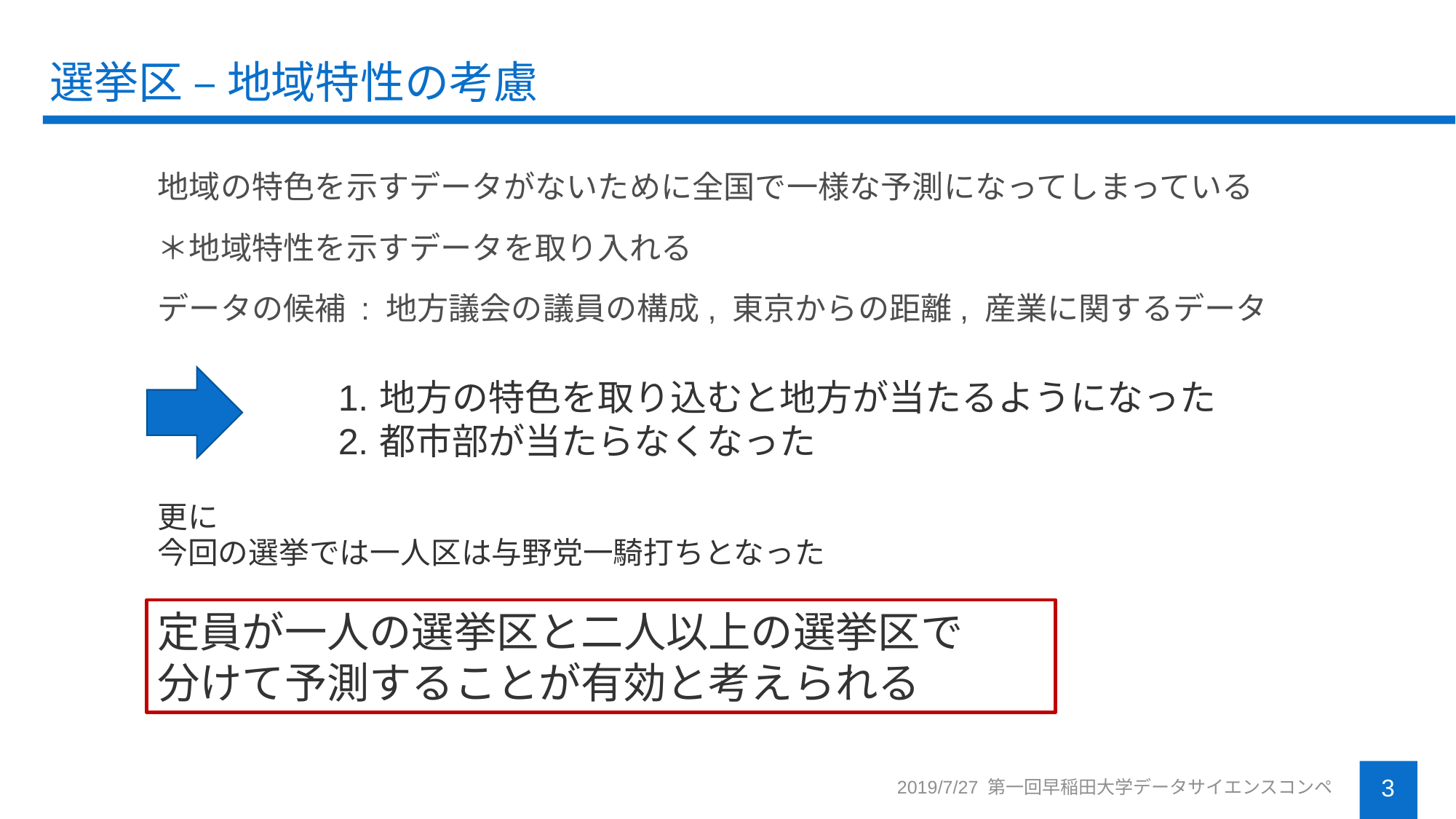

# 選挙区 – 地域特性の考慮
地域の特色を示すデータがないために全国で一様な予測になってしまっている
＊地域特性を示すデータを取り入れる
データの候補 : 地方議会の議員の構成, 東京からの距離, 産業に関するデータ

地方の特色を取り込むと地方が当たるようになった
都市部が当たらなくなった
更に
今回の選挙では一人区は与野党一騎打ちとなった
定員が一人の選挙区と二人以上の選挙区で
分けて予測することが有効と考えられる
2019/7/27 第一回早稲田大学データサイエンスコンペ
3